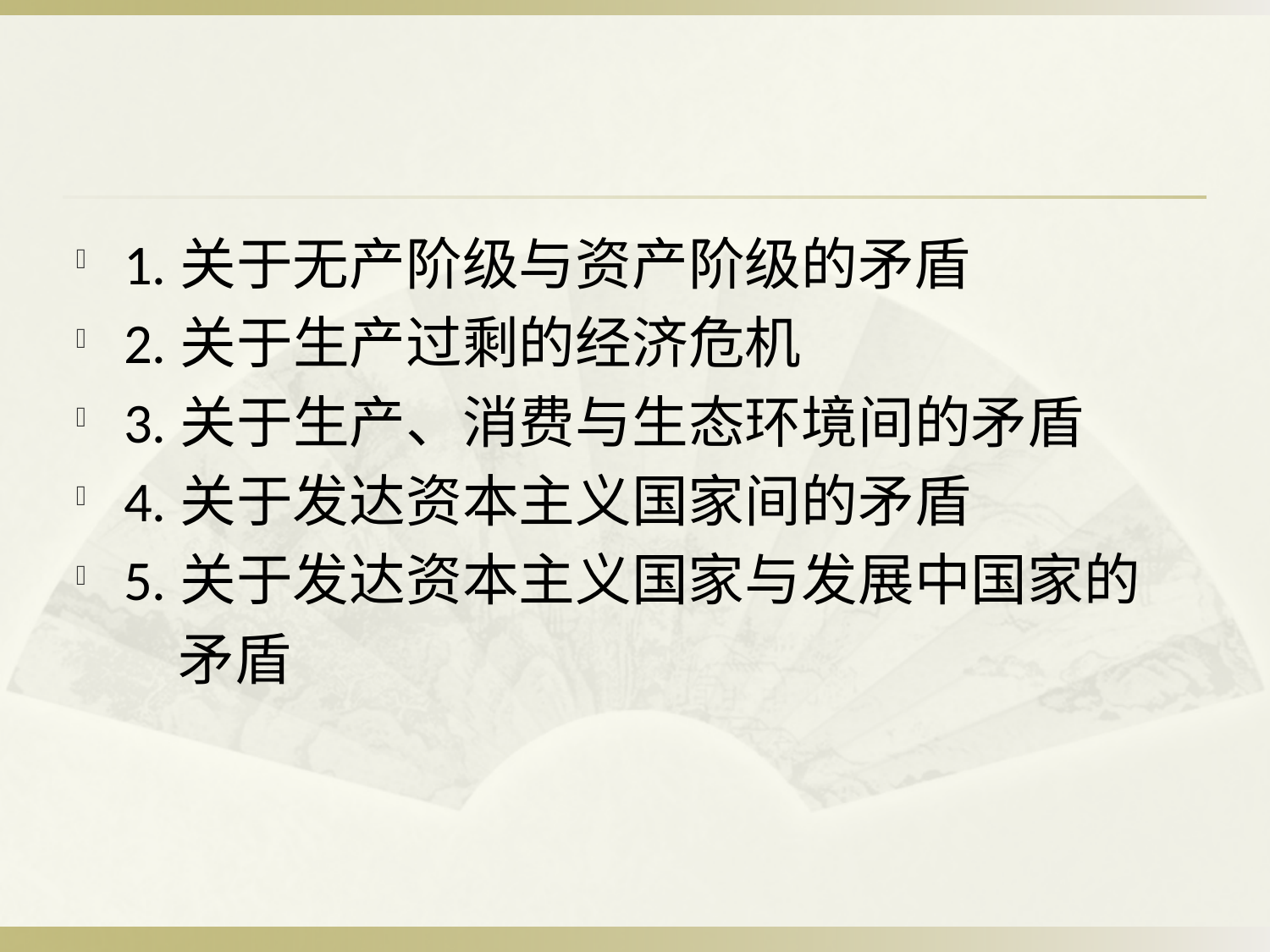

#
1.关于无产阶级与资产阶级的矛盾
2.关于生产过剩的经济危机
3.关于生产、消费与生态环境间的矛盾
4.关于发达资本主义国家间的矛盾
5.关于发达资本主义国家与发展中国家的
       矛盾